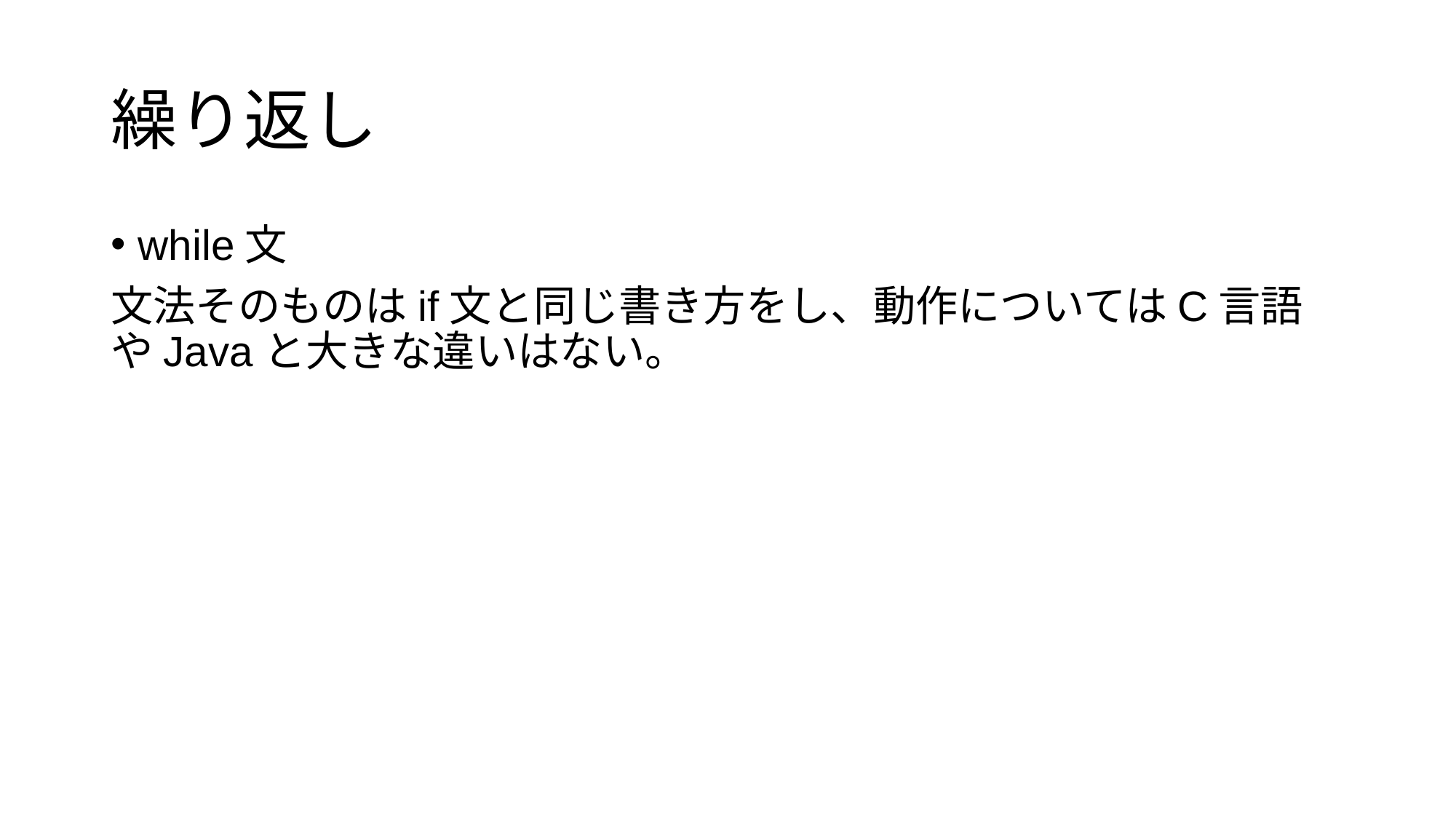

# 繰り返し
while文
文法そのものはif文と同じ書き方をし、動作についてはC言語やJavaと大きな違いはない。